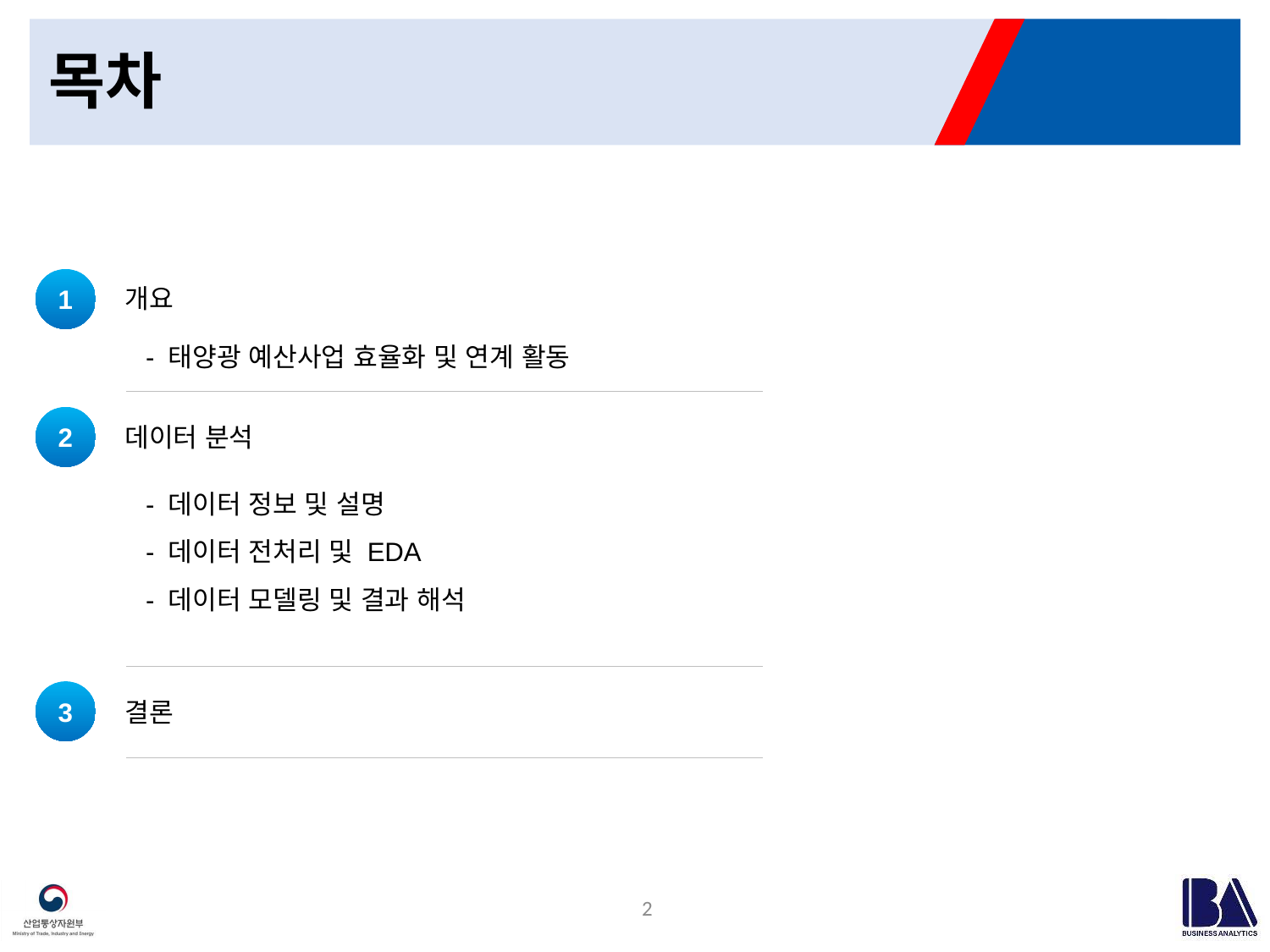

목차
1
개요
- 태양광 예산사업 효율화 및 연계 활동
2
데이터 분석
- 데이터 정보 및 설명
- 데이터 전처리 및 EDA
- 데이터 모델링 및 결과 해석
# 목차
3
결론

2